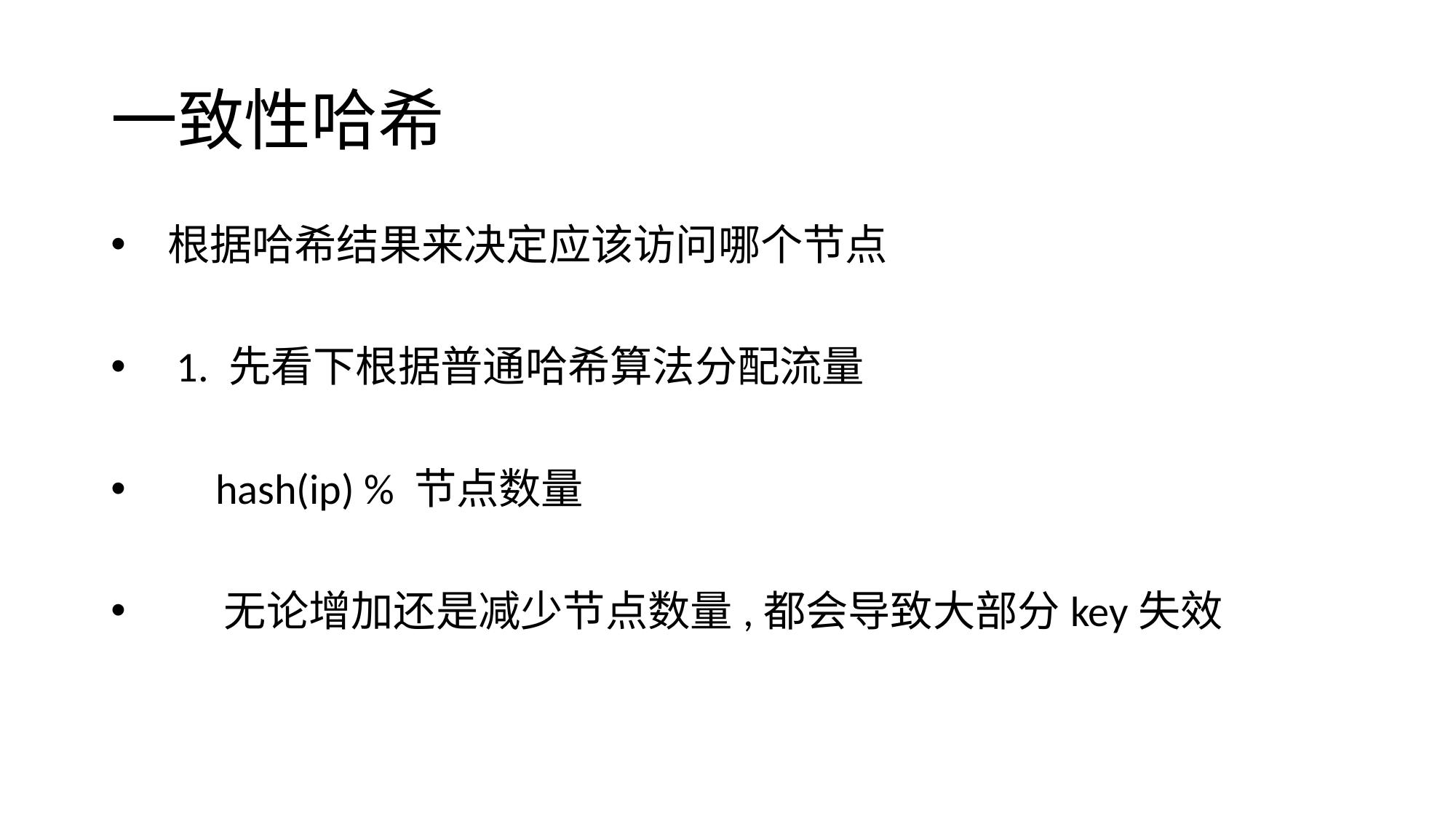

# 一致性哈希
  根据哈希结果来决定应该访问哪个节点

    1. 先看下根据普通哈希算法分配流量

        hash(ip) % 节点数量

        无论增加还是减少节点数量,都会导致大部分key失效